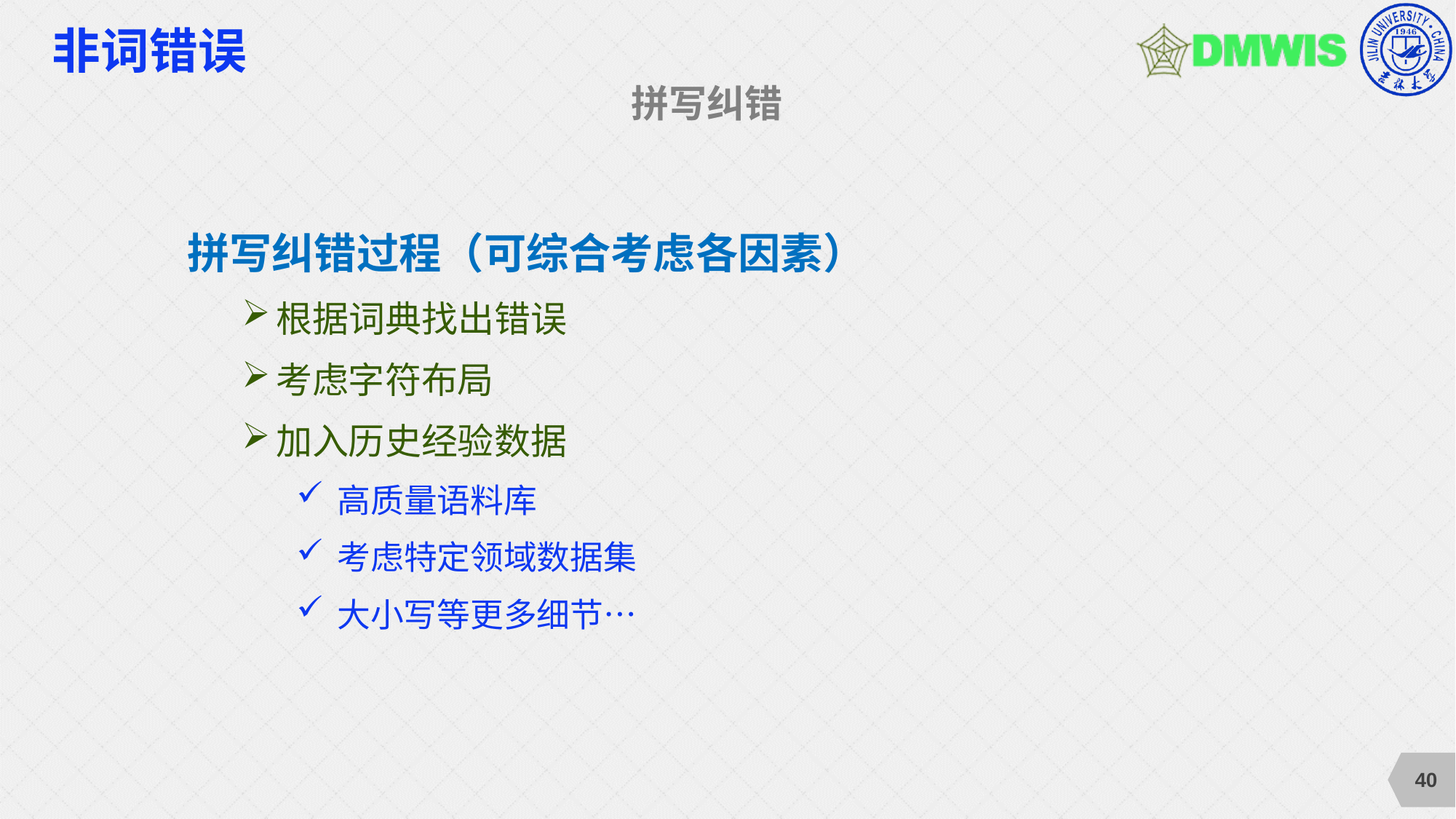

# 非词错误
拼写纠错
拼写纠错过程（可综合考虑各因素）
根据词典找出错误
考虑字符布局
加入历史经验数据
高质量语料库
考虑特定领域数据集
大小写等更多细节…
40